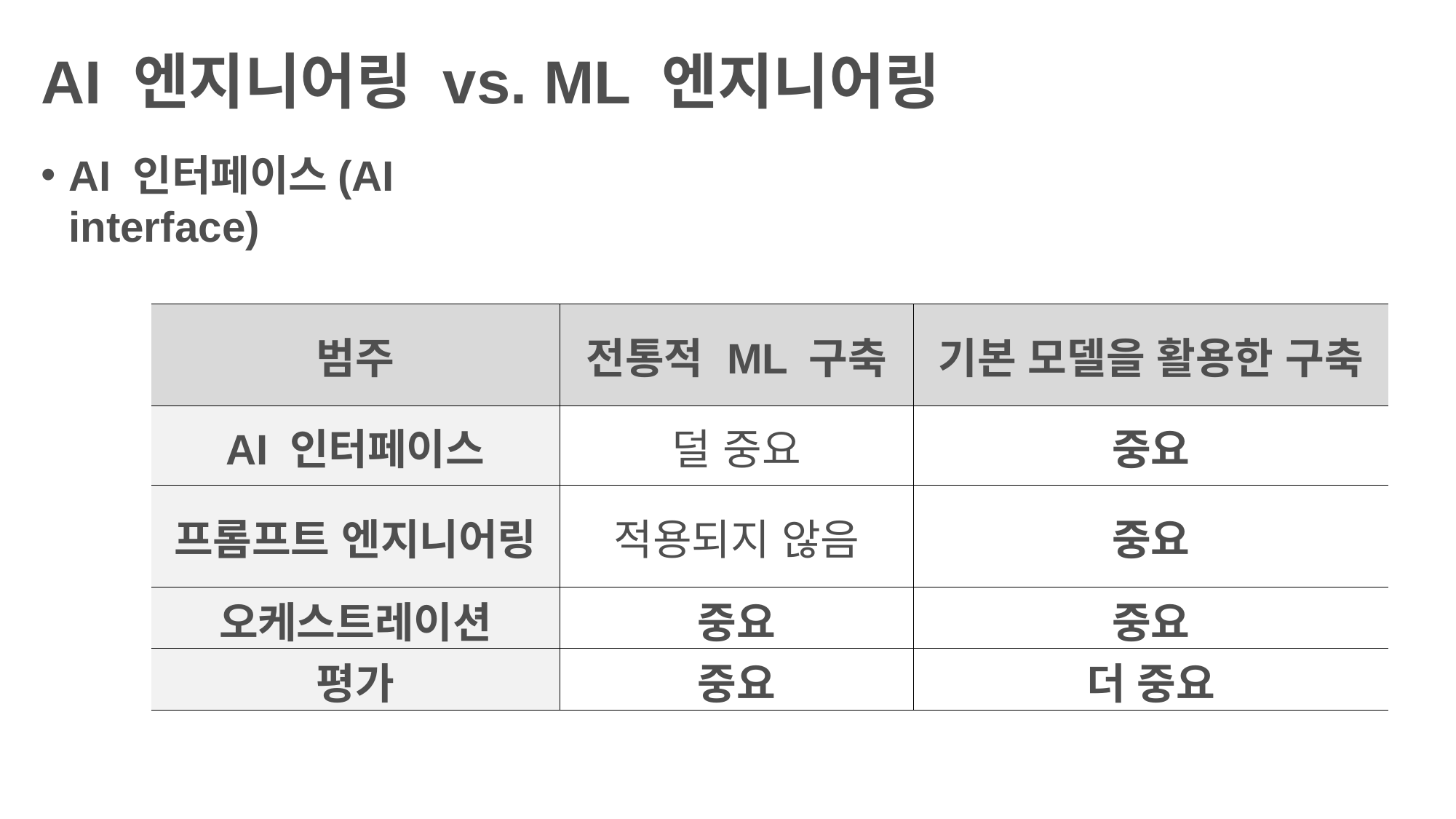

# AI 엔지니어링 vs. ML 엔지니어링
AI 인터페이스(AI interface)
| 범주 | 전통적 ML 구축 | 기본 모델을 활용한 구축 |
| --- | --- | --- |
| AI 인터페이스 | 덜 중요 | 중요 |
| 프롬프트 엔지니어링 | 적용되지 않음 | 중요 |
| 오케스트레이션 | 중요 | 중요 |
| 평가 | 중요 | 더 중요 |